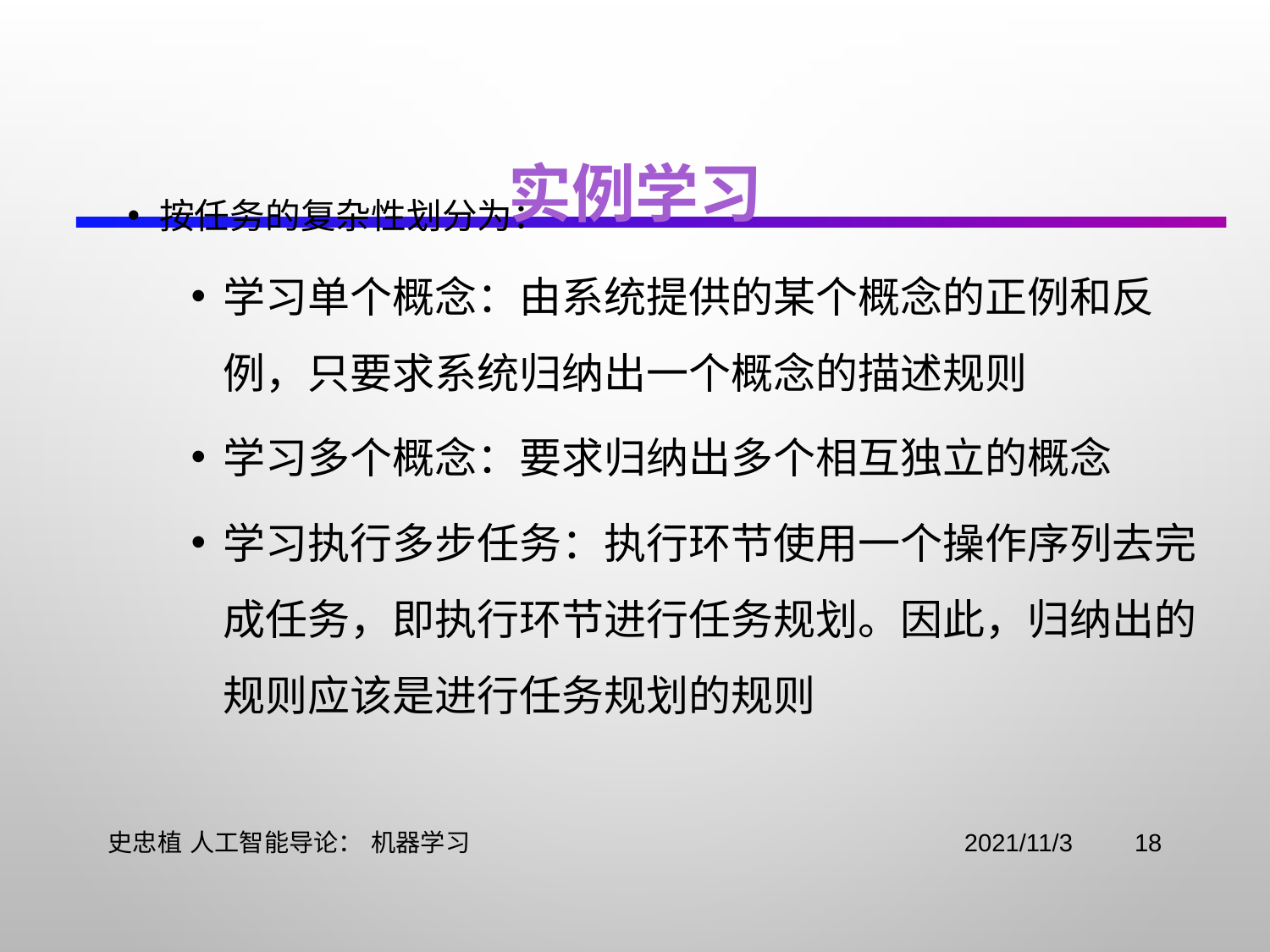

# 实例学习
按任务的复杂性划分为：
学习单个概念：由系统提供的某个概念的正例和反例，只要求系统归纳出一个概念的描述规则
学习多个概念：要求归纳出多个相互独立的概念
学习执行多步任务：执行环节使用一个操作序列去完成任务，即执行环节进行任务规划。因此，归纳出的规则应该是进行任务规划的规则
史忠植 人工智能导论： 机器学习
2021/11/3
18